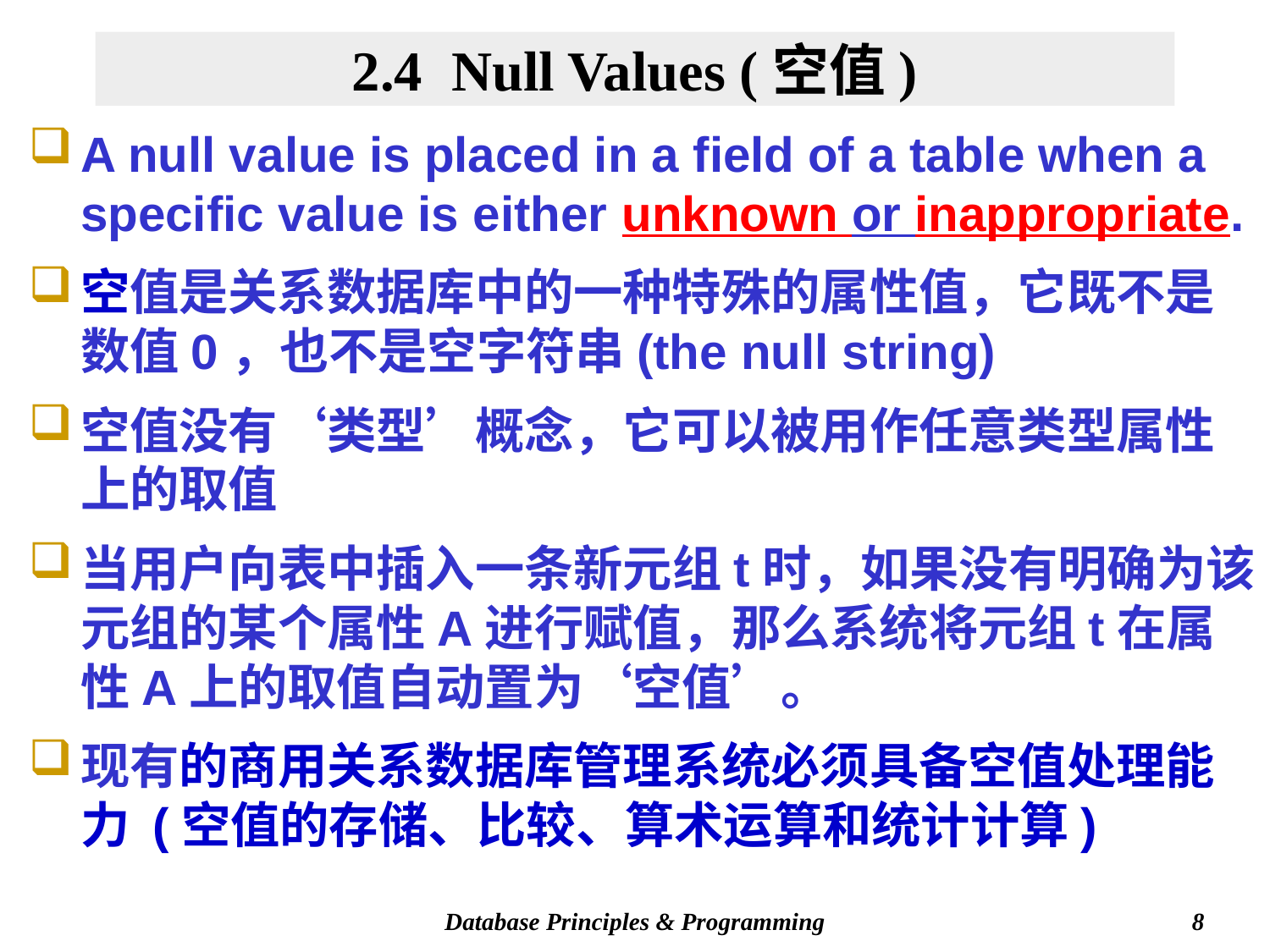

# 2.4  Null Values (空值)
A null value is placed in a field of a table when a specific value is either unknown or inappropriate.
空值是关系数据库中的一种特殊的属性值，它既不是数值0，也不是空字符串(the null string)
空值没有‘类型’概念，它可以被用作任意类型属性上的取值
当用户向表中插入一条新元组t时，如果没有明确为该元组的某个属性A进行赋值，那么系统将元组t在属性A上的取值自动置为‘空值’。
现有的商用关系数据库管理系统必须具备空值处理能力 (空值的存储、比较、算术运算和统计计算)

Database Principles & Programming
8